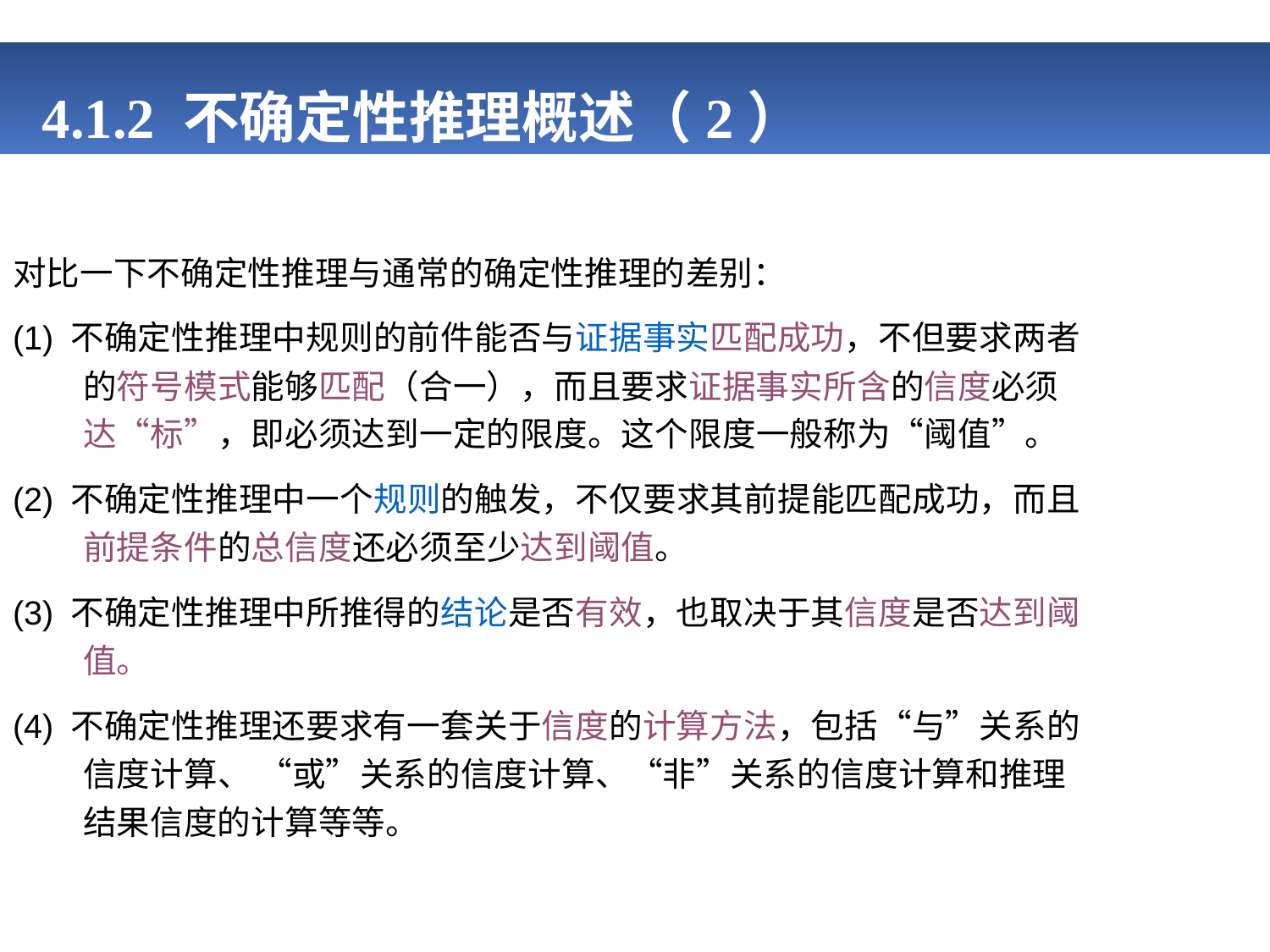

# 4.1.2 不确定性推理概述（2）
对比一下不确定性推理与通常的确定性推理的差别：
(1) 不确定性推理中规则的前件能否与证据事实匹配成功，不但要求两者的符号模式能够匹配（合一），而且要求证据事实所含的信度必须达“标”，即必须达到一定的限度。这个限度一般称为“阈值”。
(2) 不确定性推理中一个规则的触发，不仅要求其前提能匹配成功，而且前提条件的总信度还必须至少达到阈值。
(3) 不确定性推理中所推得的结论是否有效，也取决于其信度是否达到阈值。
(4) 不确定性推理还要求有一套关于信度的计算方法，包括“与”关系的信度计算、 “或”关系的信度计算、“非”关系的信度计算和推理结果信度的计算等等。